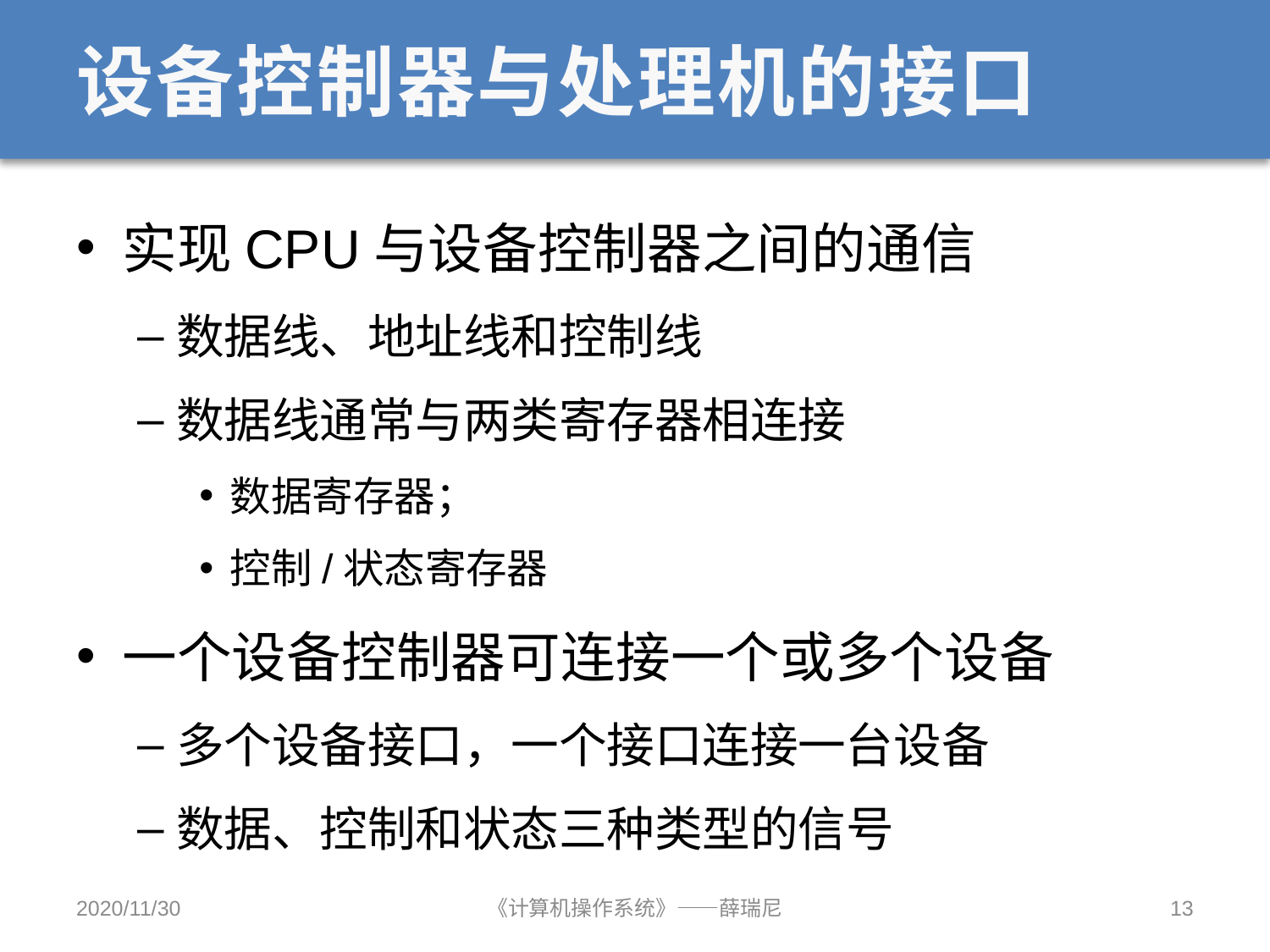

# 设备控制器与处理机的接口
实现CPU与设备控制器之间的通信
数据线、地址线和控制线
数据线通常与两类寄存器相连接
数据寄存器；
控制/状态寄存器
一个设备控制器可连接一个或多个设备
多个设备接口，一个接口连接一台设备
数据、控制和状态三种类型的信号

2020/11/30
《计算机操作系统》——薛瑞尼
13